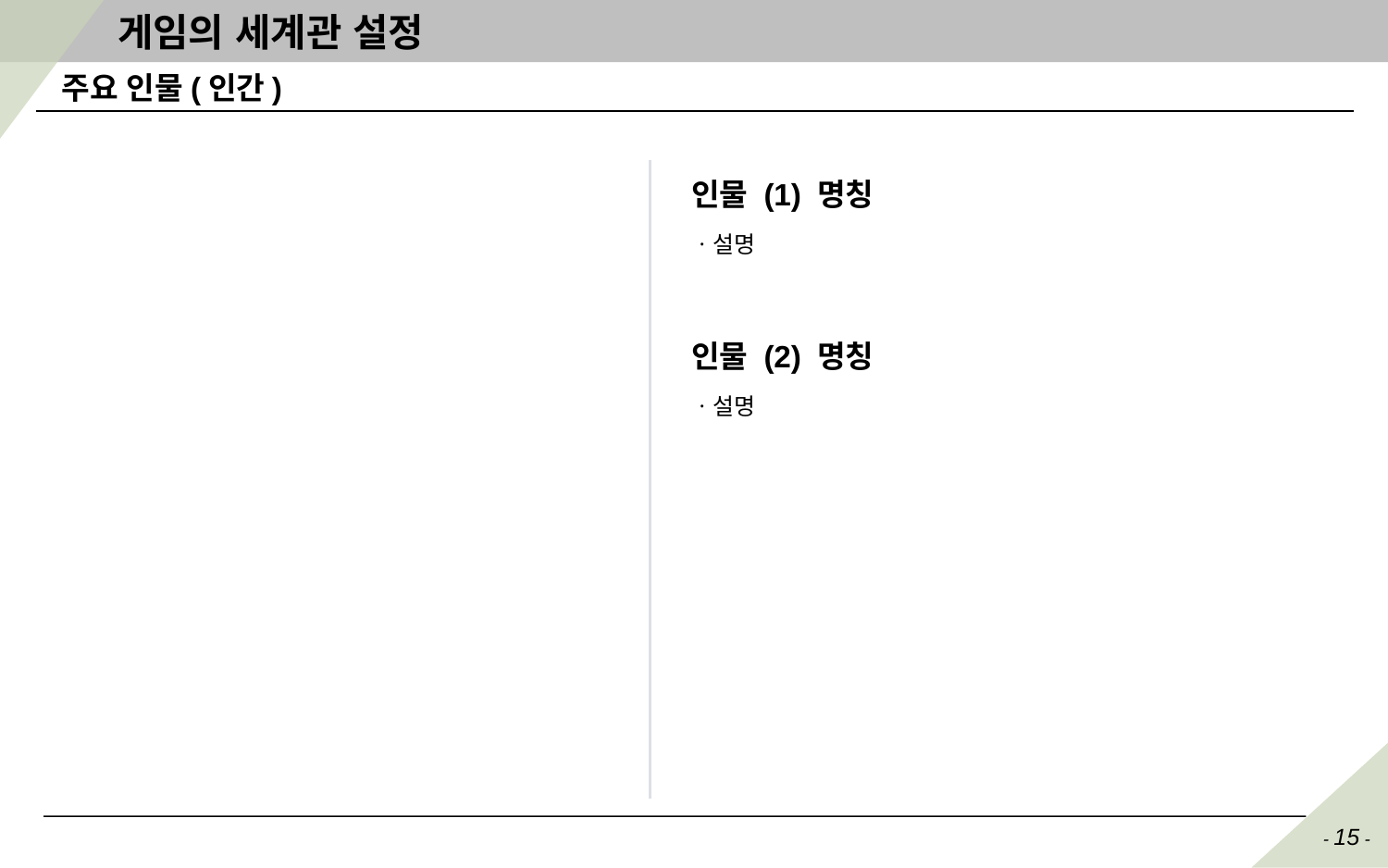

# 게임의 세계관 설정
주요 인물(인간)

인물 (1) 명칭
ㆍ설명

인물 (2) 명칭
ㆍ설명